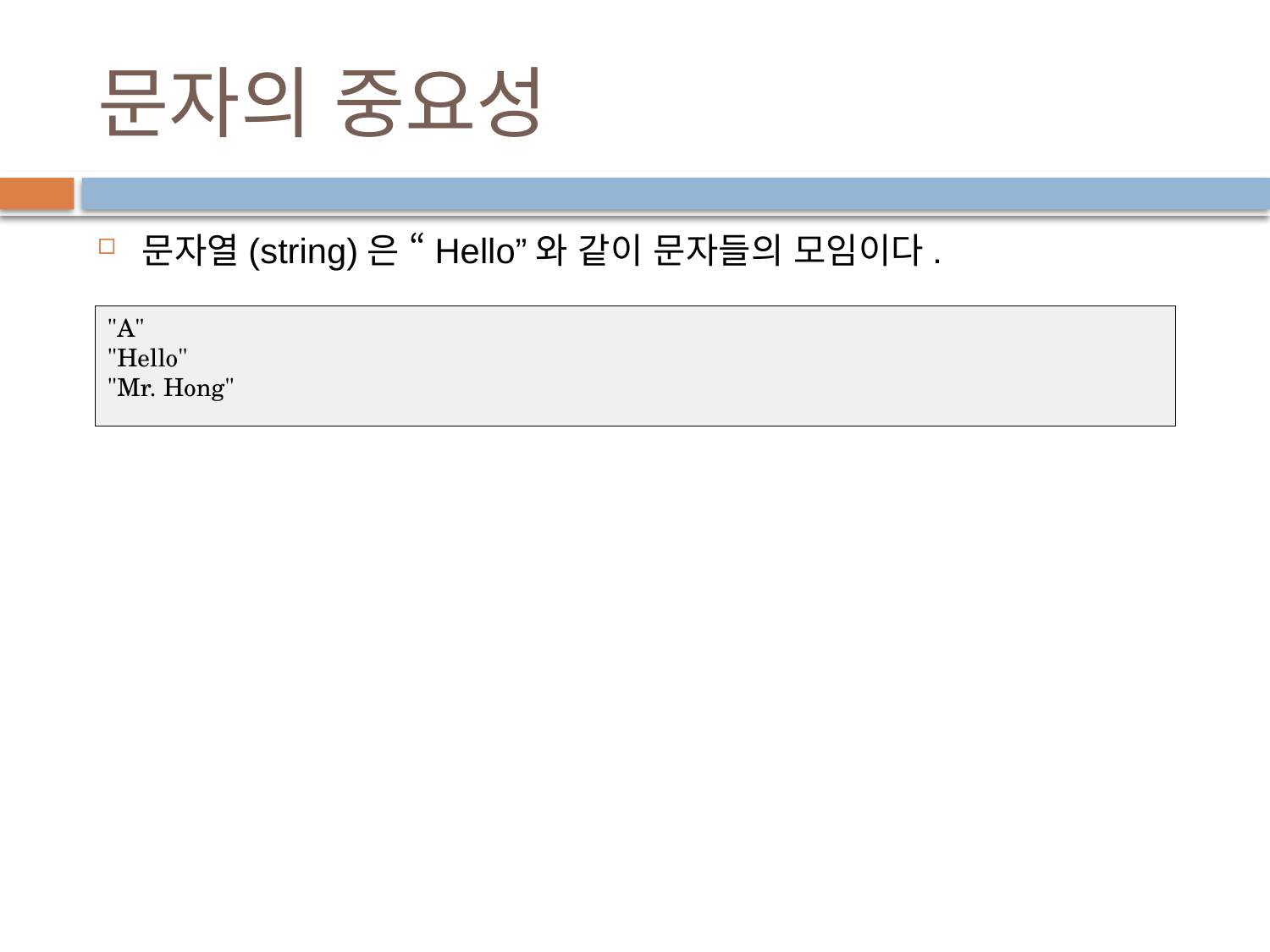

# 문자의 중요성
문자열(string)은 “Hello”와 같이 문자들의 모임이다.
"A"
"Hello"
"Mr. Hong"